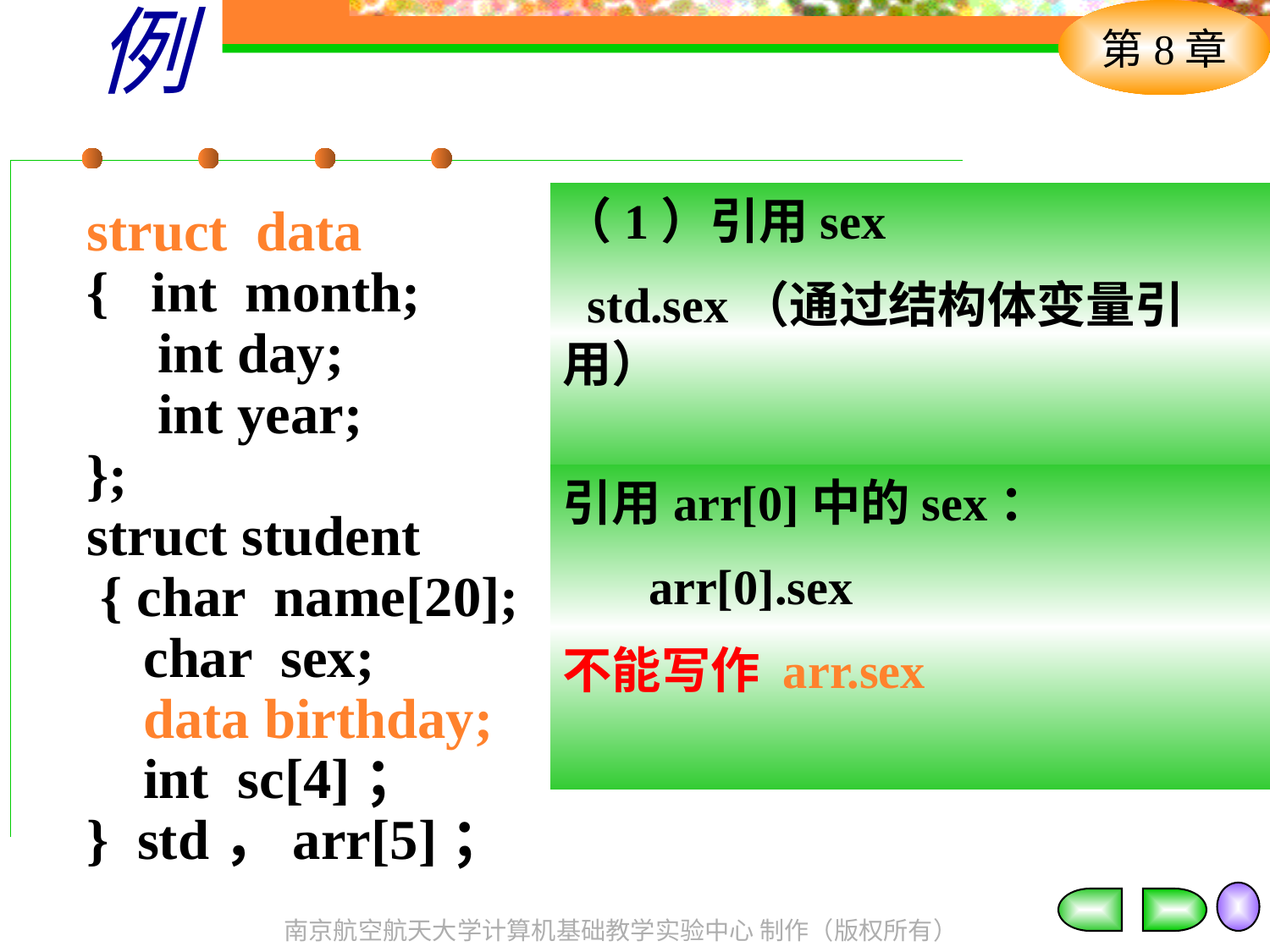

例

（1）引用sex
  std.sex（通过结构体变量引用）

struct  data
{   int  month;
     int day;
     int year;
};
struct student
 { char  name[20];
    char  sex;
    data birthday;
    int  sc[4]；
}  std，arr[5]；
引用arr[0]中的sex：
       arr[0].sex
不能写作 arr.sex